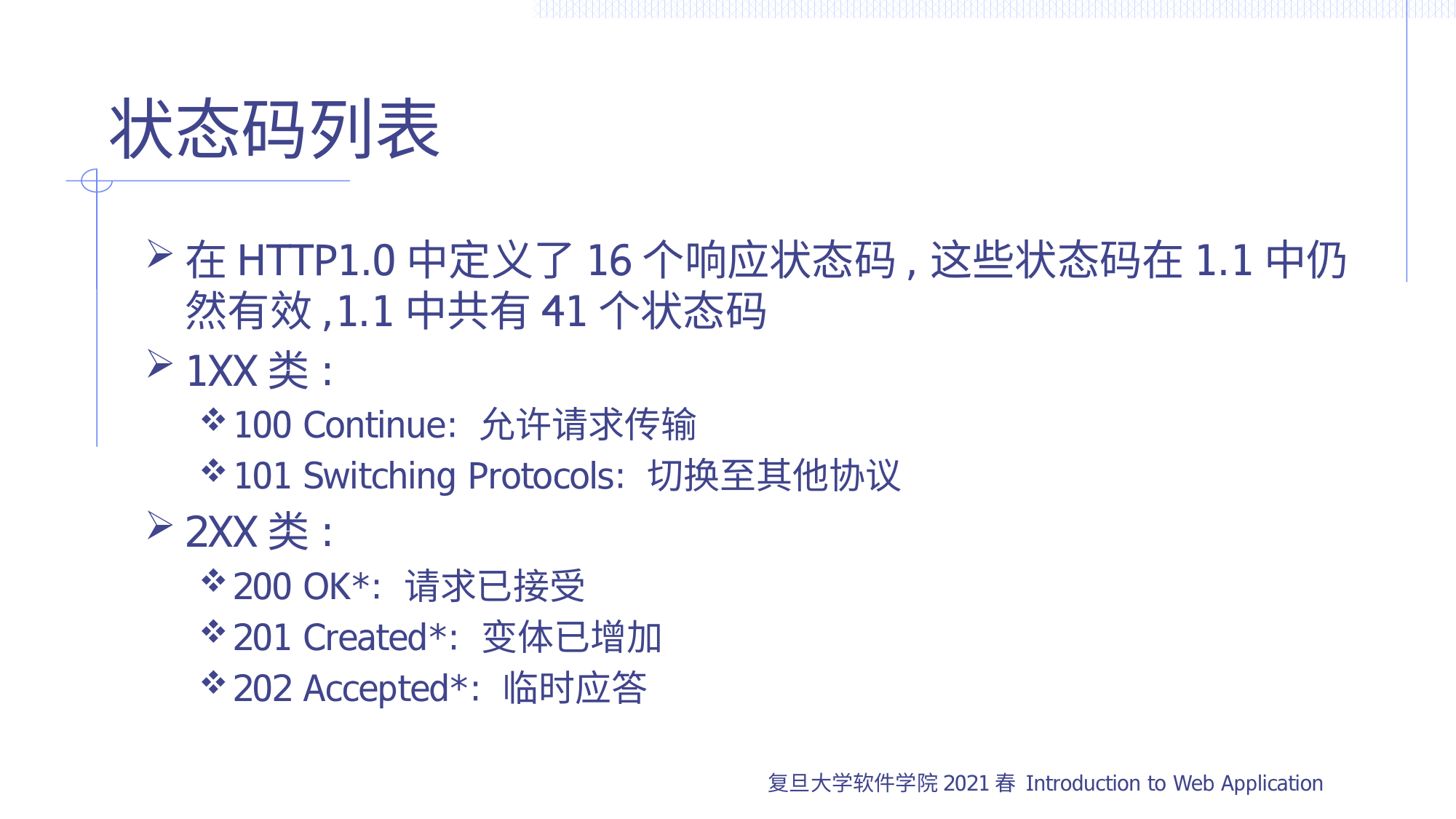

# 状态码列表
在HTTP1.0中定义了16个响应状态码,这些状态码在1.1中仍然有效,1.1中共有41个状态码
1XX类:
100 Continue: 允许请求传输
101 Switching Protocols: 切换至其他协议
2XX类:
200 OK*: 请求已接受
201 Created*: 变体已增加
202 Accepted*: 临时应答